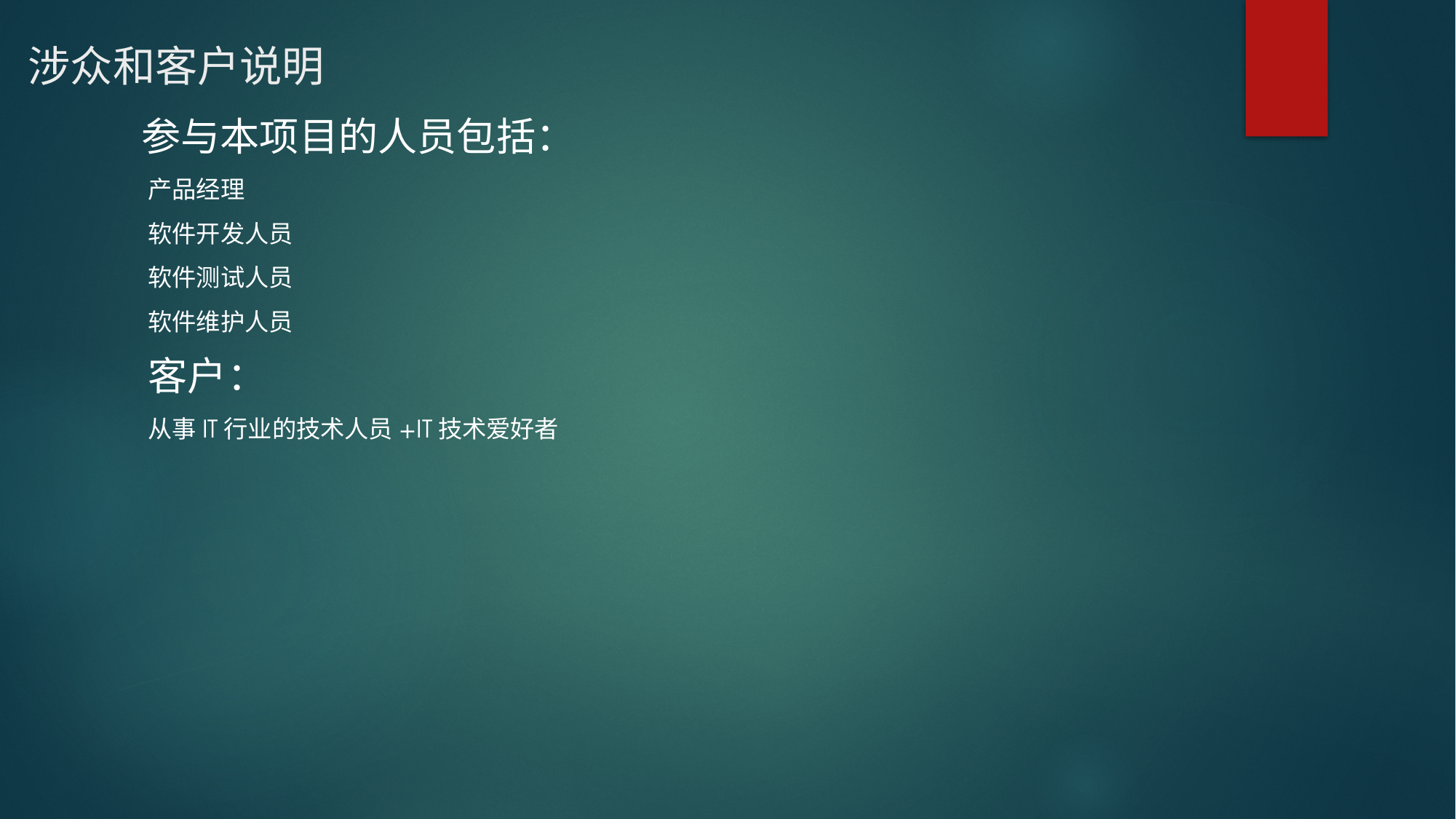

# 涉众和客户说明
参与本项目的人员包括：
产品经理
软件开发人员
软件测试人员
软件维护人员
客户：
从事IT行业的技术人员+IT技术爱好者